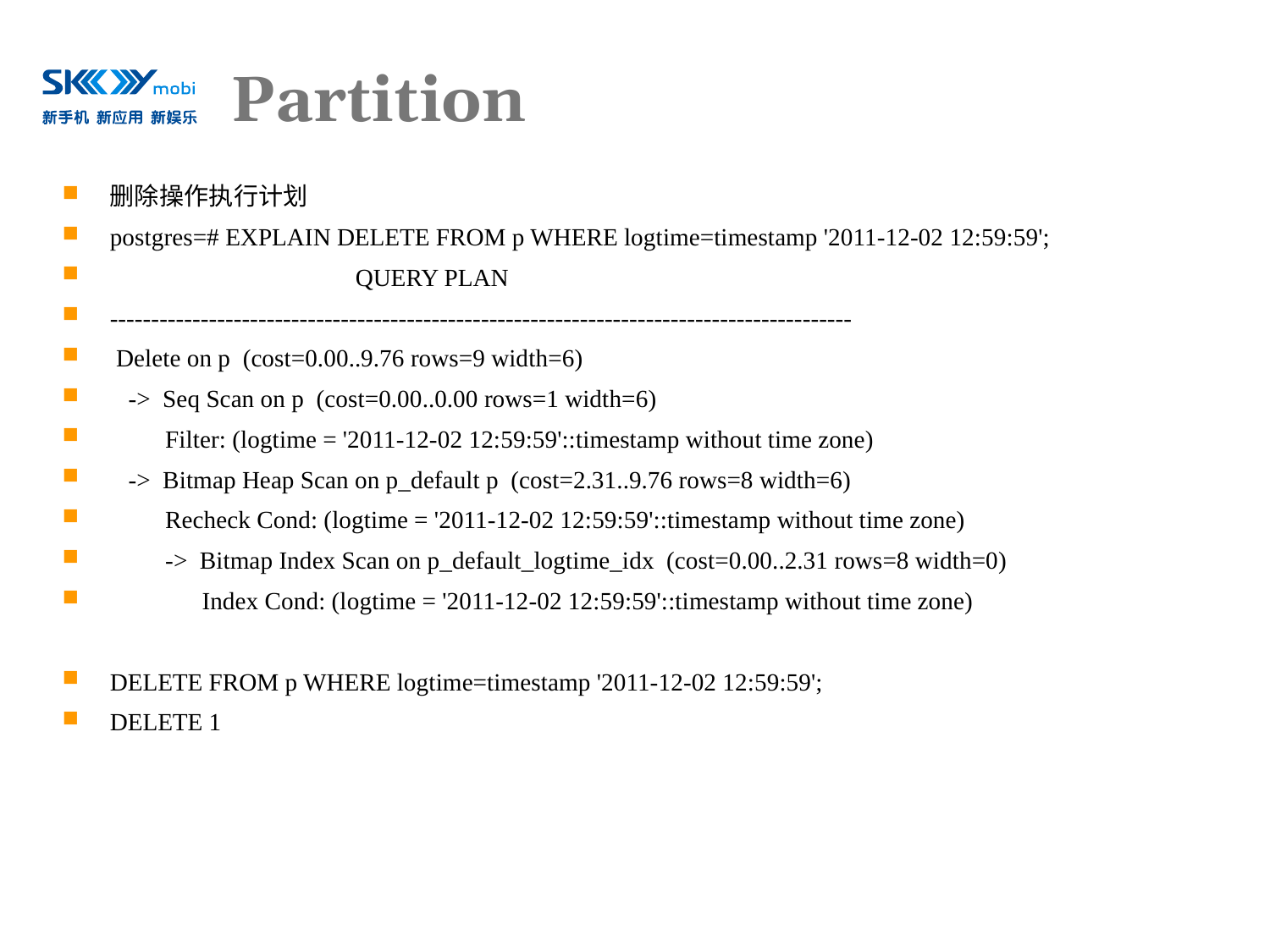

# Partition
删除操作执行计划
postgres=# EXPLAIN DELETE FROM p WHERE logtime=timestamp '2011-12-02 12:59:59';
                                        QUERY PLAN
------------------------------------------------------------------------------------------
 Delete on p  (cost=0.00..9.76 rows=9 width=6)
   ->  Seq Scan on p  (cost=0.00..0.00 rows=1 width=6)
         Filter: (logtime = '2011-12-02 12:59:59'::timestamp without time zone)
   ->  Bitmap Heap Scan on p_default p  (cost=2.31..9.76 rows=8 width=6)
         Recheck Cond: (logtime = '2011-12-02 12:59:59'::timestamp without time zone)
         ->  Bitmap Index Scan on p_default_logtime_idx  (cost=0.00..2.31 rows=8 width=0)
               Index Cond: (logtime = '2011-12-02 12:59:59'::timestamp without time zone)

DELETE FROM p WHERE logtime=timestamp '2011-12-02 12:59:59';
DELETE 1